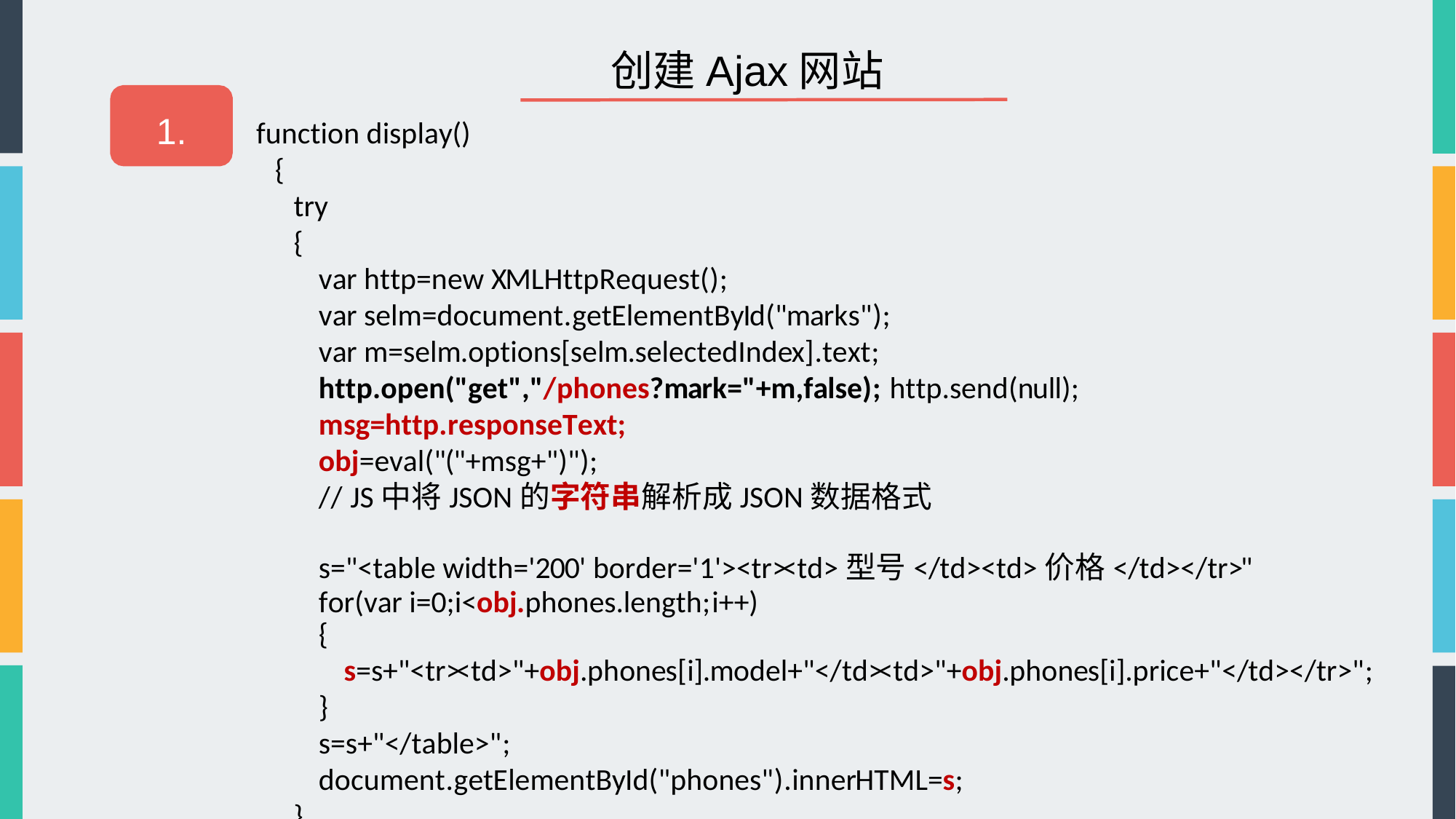

# 创建Ajax网站

1.
function display()
{
try
{
var http=new XMLHttpRequest();
var selm=document.getElementById("marks");
var m=selm.options[selm.selectedIndex].text; http.open("get","/phones?mark="+m,false); http.send(null);
msg=http.responseText;
obj=eval("("+msg+")");
// JS中将JSON的字符串解析成JSON数据格式

s="<table width='200' border='1'><tr><td>型号</td><td>价格</td></tr>"
for(var i=0;i<obj.phones.length;i++)
{
s=s+"<tr><td>"+obj.phones[i].model+"</td><td>"+obj.phones[i].price+"</td></tr>";
}
s=s+"</table>";
document.getElementById("phones").innerHTML=s;
}